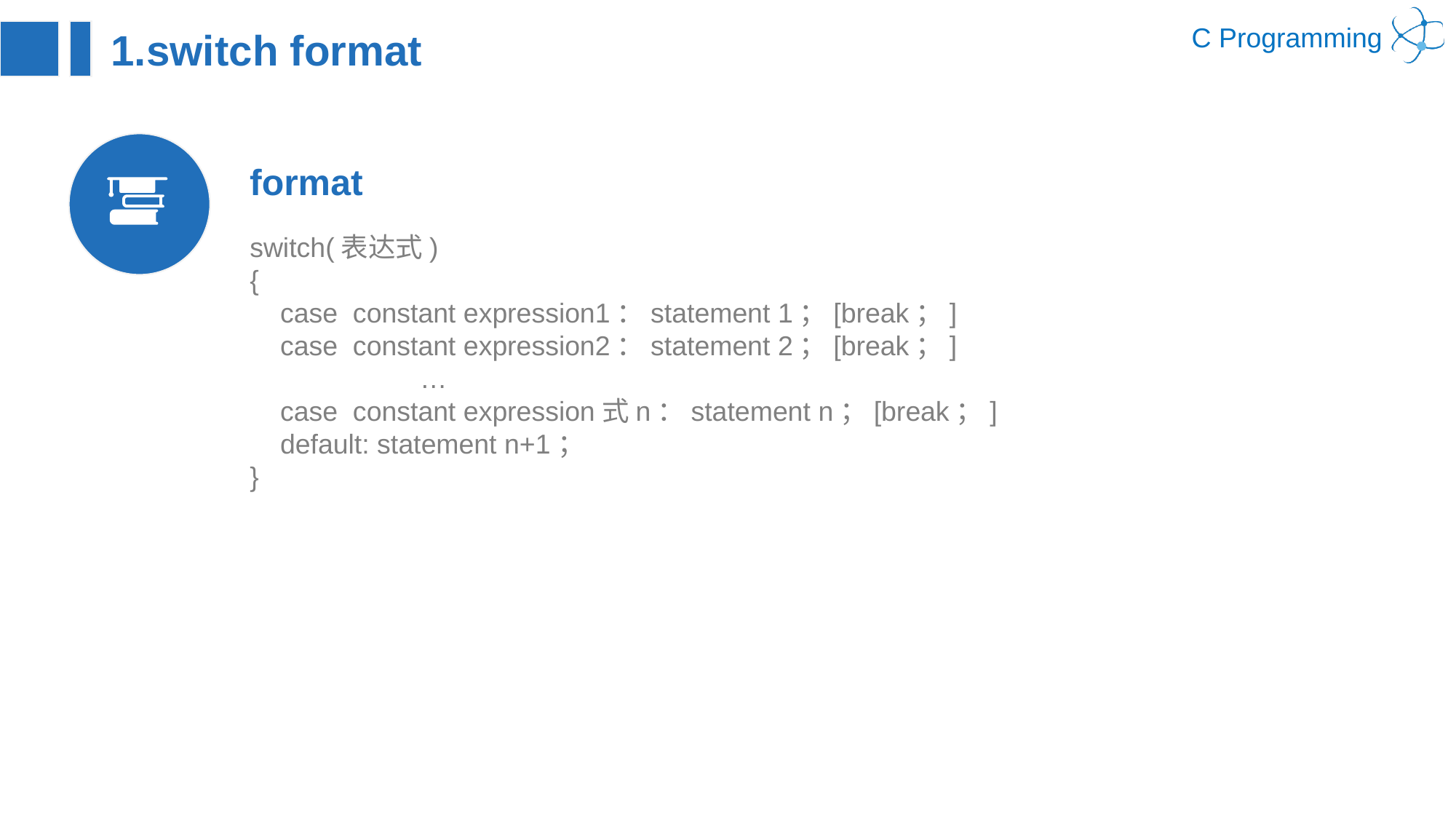

1.switch format

format
switch(表达式)
{
    case  constant expression1：statement 1；[break；]
    case  constant expression2：statement 2；[break；]
	        …
    case  constant expression式n：statement n；[break；]
    default: statement n+1；
}